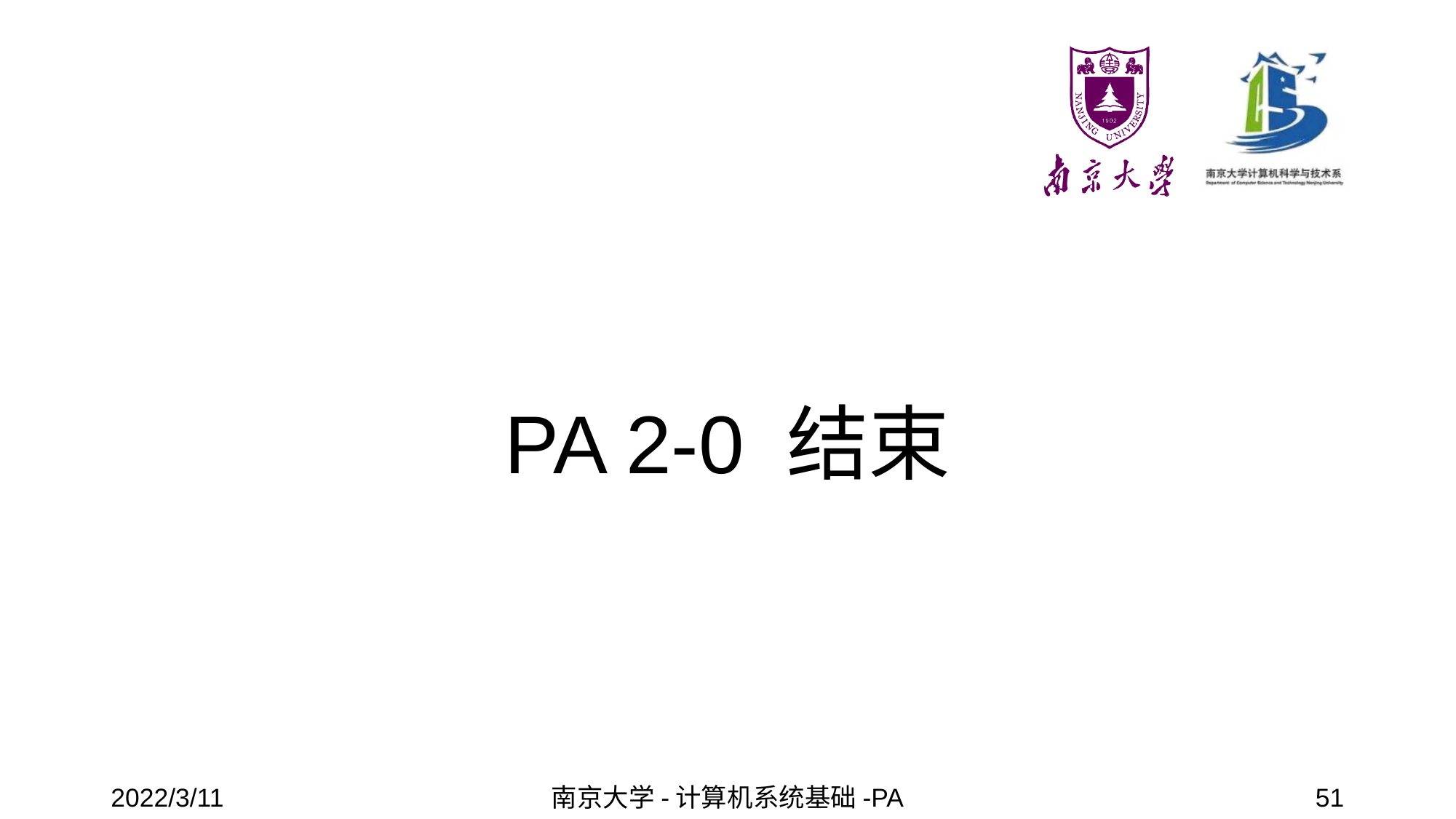

# PA 2-0 结束
2022/3/11
南京大学-计算机系统基础-PA
51